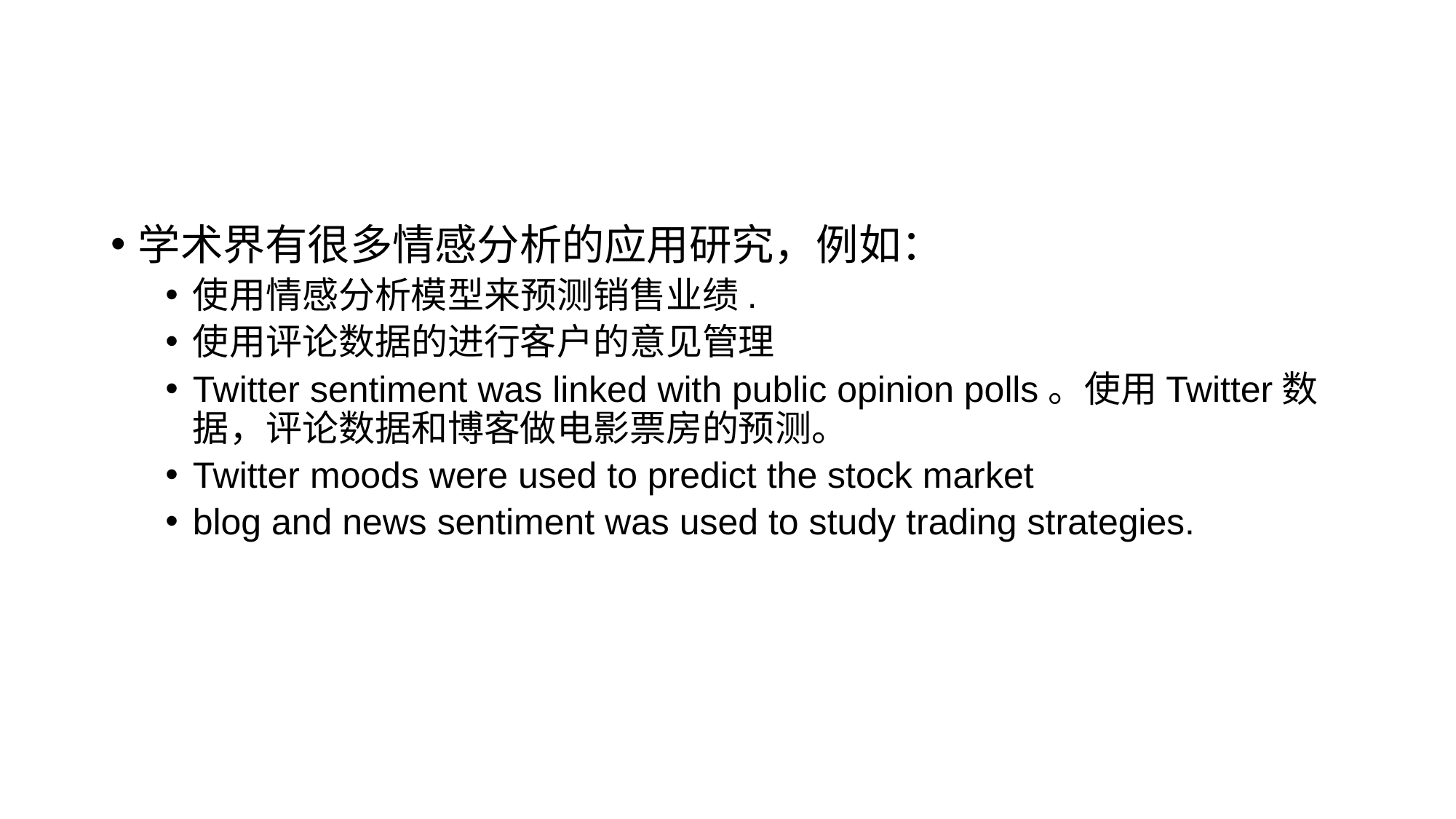

#
学术界有很多情感分析的应用研究，例如：
使用情感分析模型来预测销售业绩.
使用评论数据的进行客户的意见管理
Twitter sentiment was linked with public opinion polls。使用Twitter数据，评论数据和博客做电影票房的预测。
Twitter moods were used to predict the stock market
blog and news sentiment was used to study trading strategies.